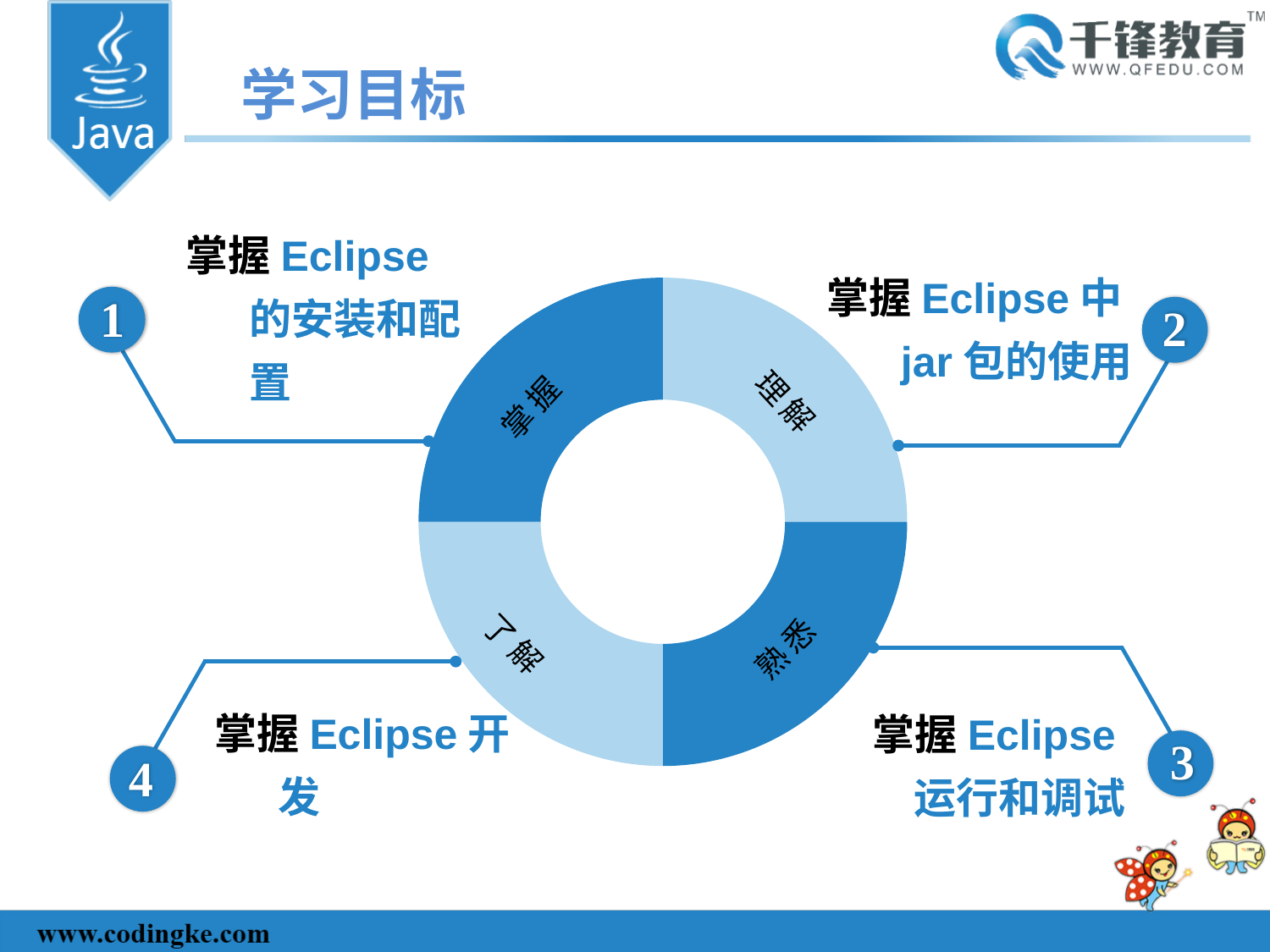

学习目标
掌握Eclipse的安装和配置
1

掌握Eclipse中jar包的使用
2

### Chart

| Category | 销售额 |
|---|---|
| 掌握知识 | 2.5 |
| 理解知识 | 2.5 |
| 熟悉知识 | 2.5 |
| 了解知识 | 2.5 |
掌握
理解
熟悉
了解
掌握Eclipse运行和调试
3

掌握Eclipse开发
4